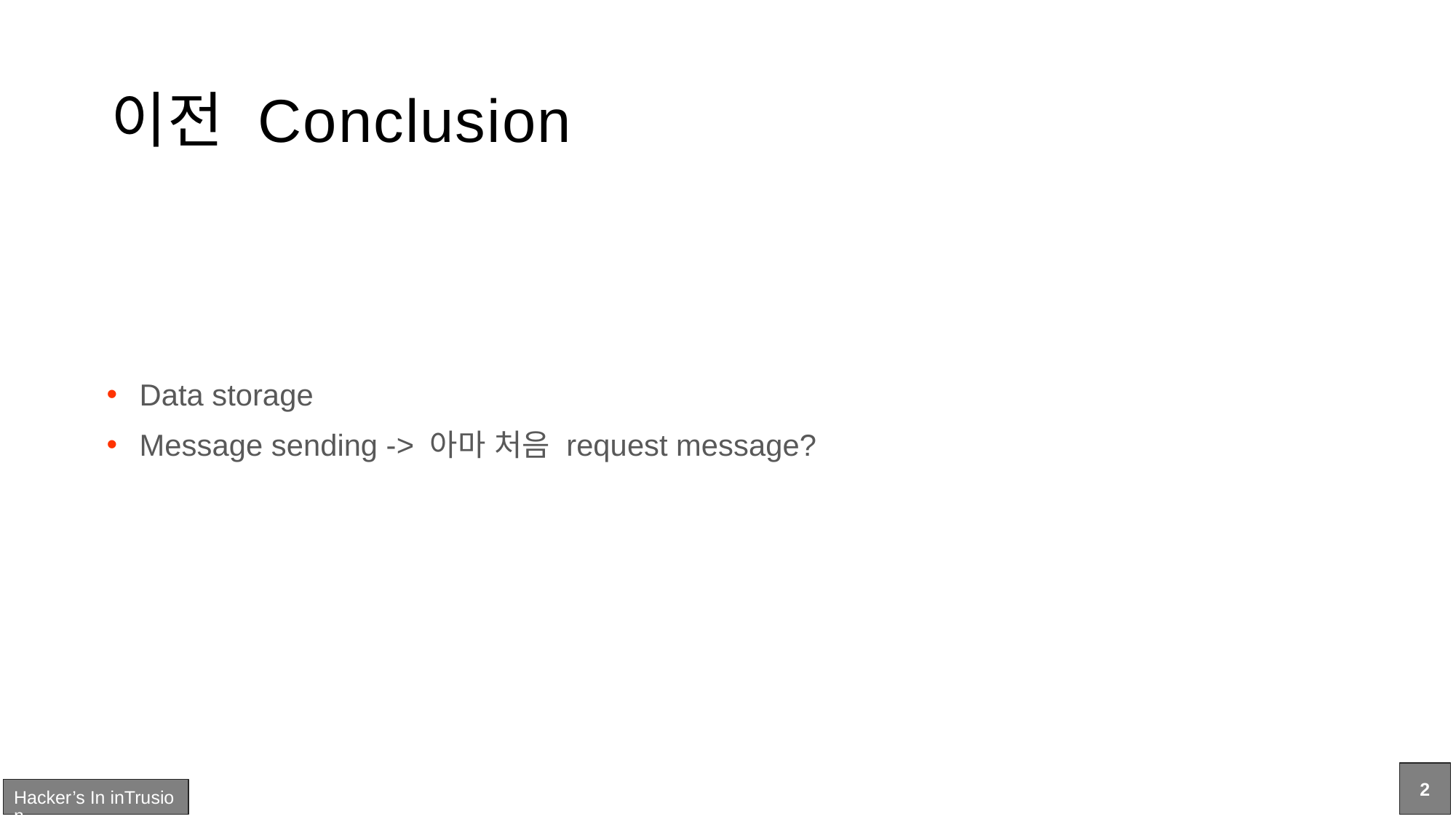

# 이전 Conclusion

Data storage
Message sending -> 아마 처음 request message?

2
Hacker’s In inTrusion